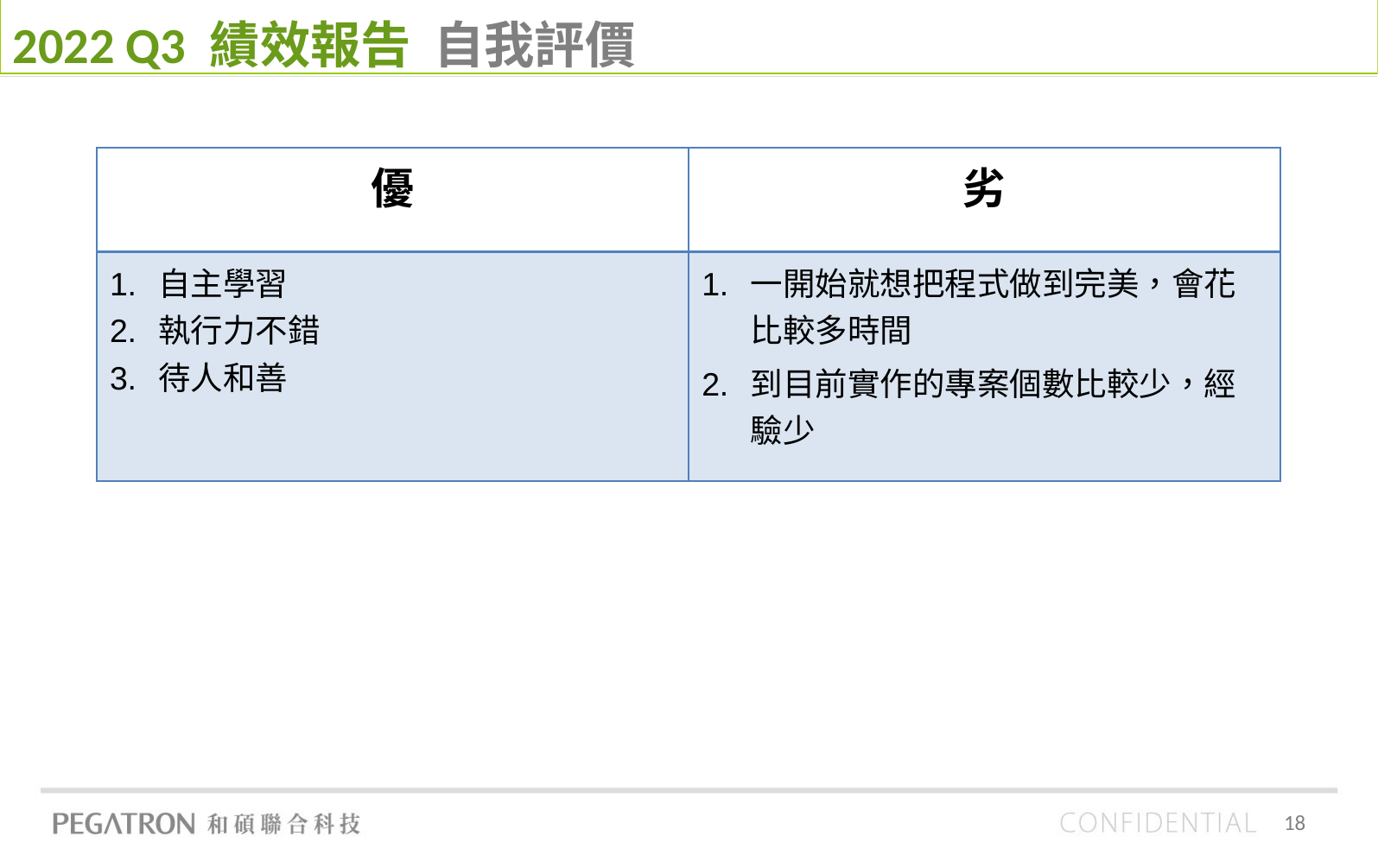

2022 Q3 績效報告  自我評價

| 優 | 劣 |
| --- | --- |
| 自主學習 執行力不錯 待人和善 | 一開始就想把程式做到完美，會花比較多時間 到目前實作的專案個數比較少，經驗少 |
18